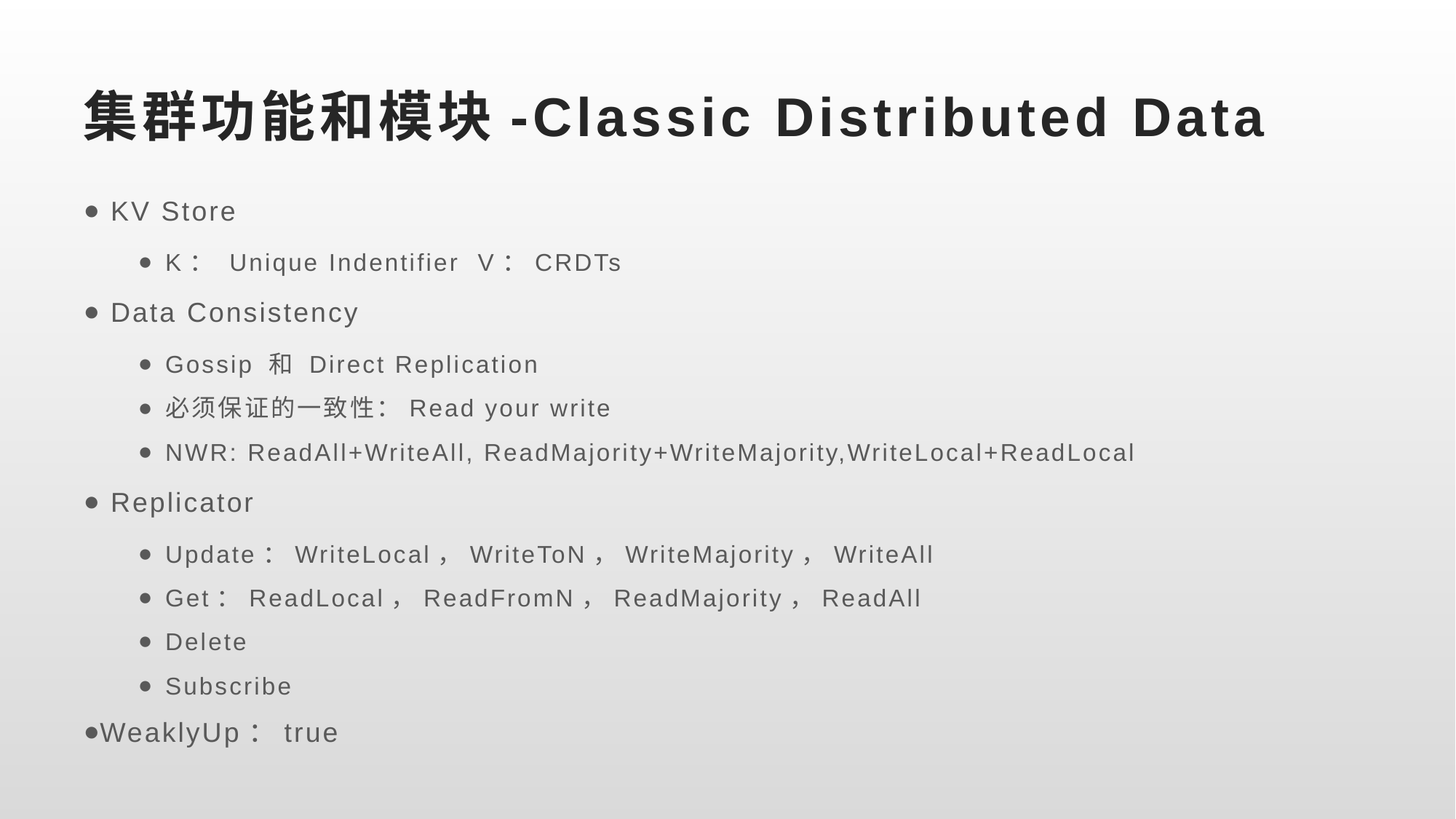

# 集群功能和模块-Classic Distributed Data
KV Store
K： Unique Indentifier  V：CRDTs
Data Consistency
Gossip 和 Direct Replication
必须保证的一致性：Read your write
NWR: ReadAll+WriteAll, ReadMajority+WriteMajority,WriteLocal+ReadLocal
Replicator
Update：WriteLocal，WriteToN，WriteMajority，WriteAll
Get：ReadLocal，ReadFromN，ReadMajority，ReadAll
Delete
Subscribe
WeaklyUp：true